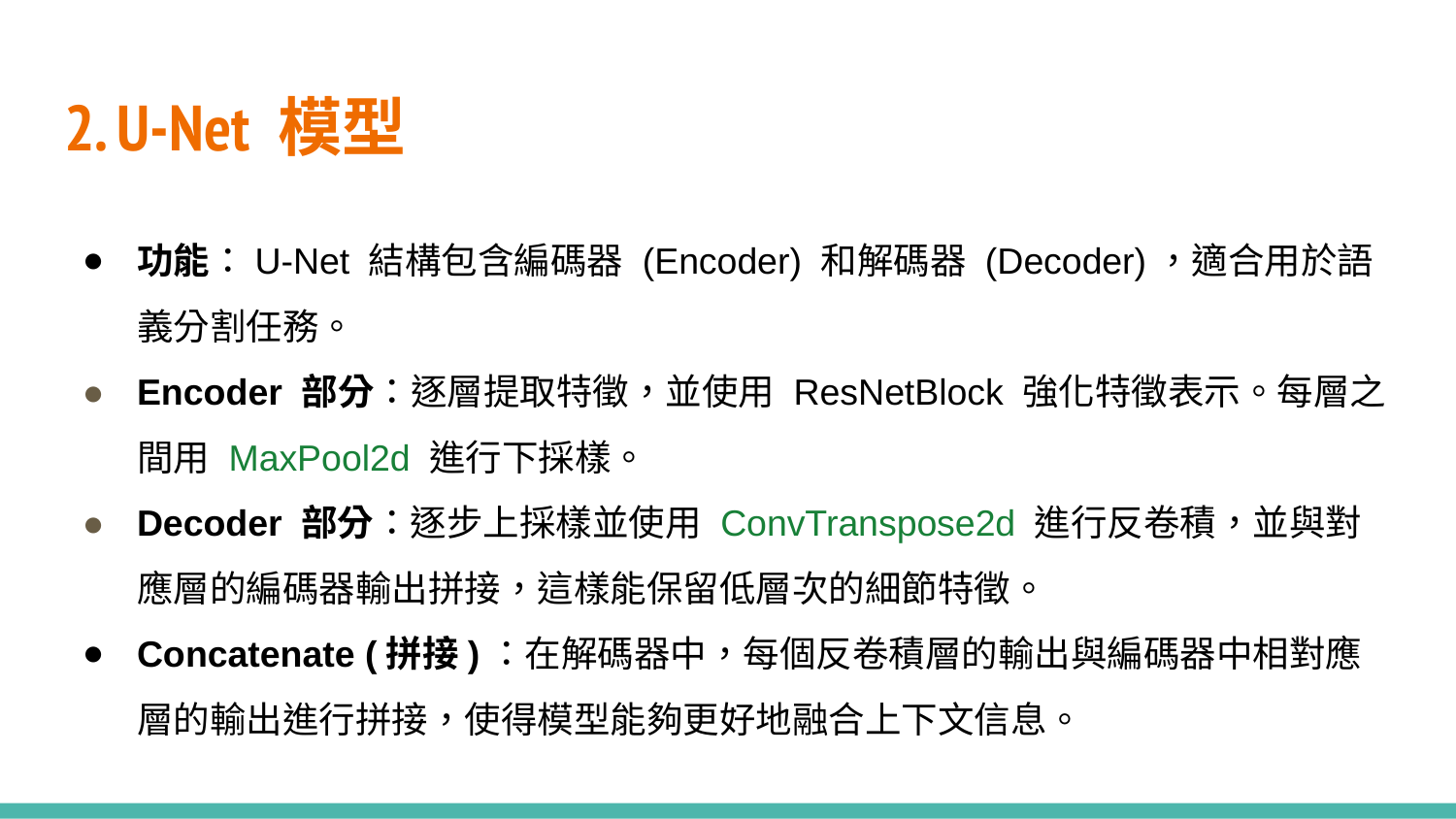

# 2. U-Net 模型
功能：U-Net 結構包含編碼器 (Encoder) 和解碼器 (Decoder)，適合用於語義分割任務。
Encoder 部分：逐層提取特徵，並使用 ResNetBlock 強化特徵表示。每層之間用 MaxPool2d 進行下採樣。
Decoder 部分：逐步上採樣並使用 ConvTranspose2d 進行反卷積，並與對應層的編碼器輸出拼接，這樣能保留低層次的細節特徵。
Concatenate (拼接)：在解碼器中，每個反卷積層的輸出與編碼器中相對應層的輸出進行拼接，使得模型能夠更好地融合上下文信息。